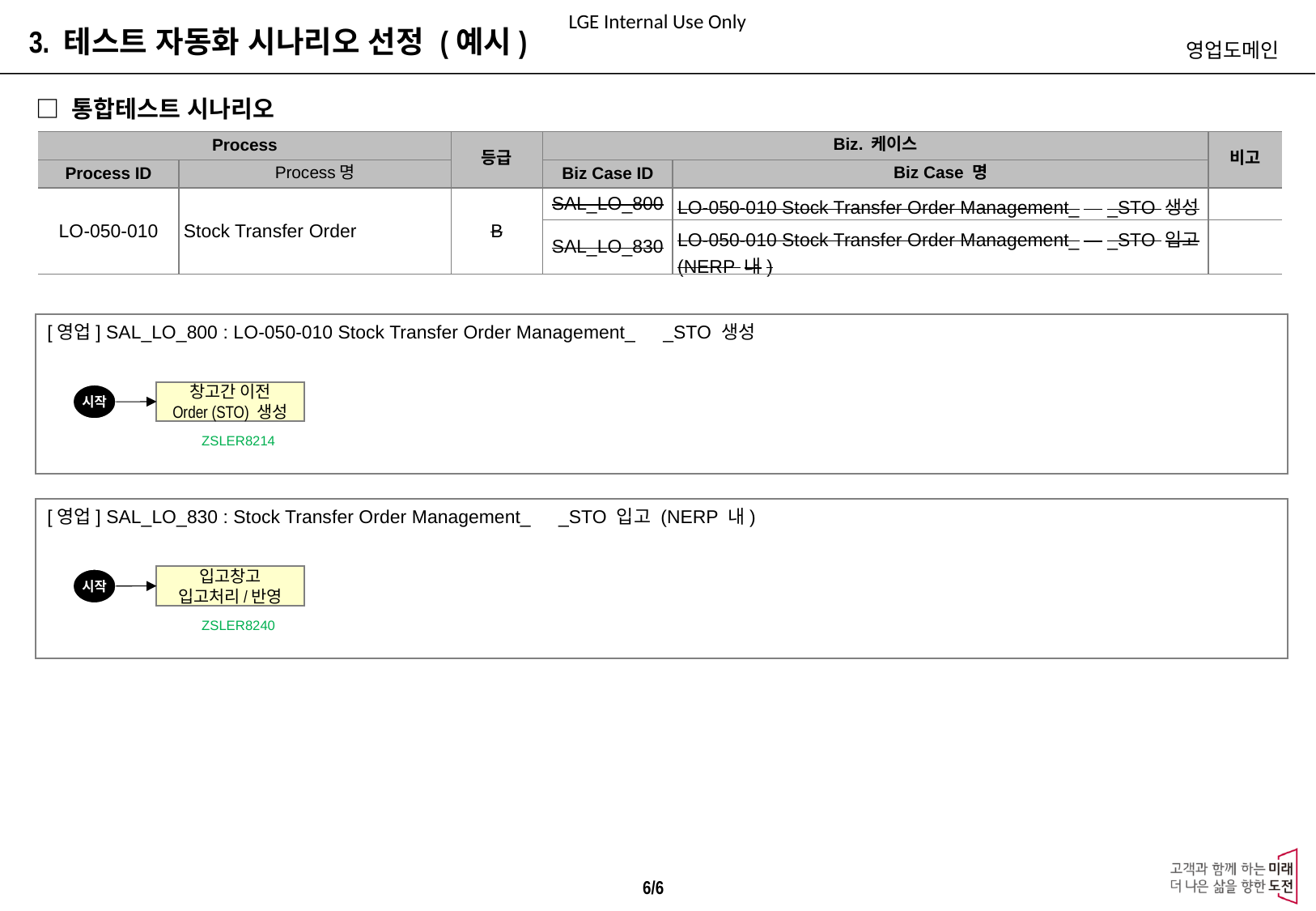

3. 테스트 자동화 시나리오 선정 (예시)
영업도메인
□ 통합테스트 시나리오
| Process |  | 등급 | Biz. 케이스 |  | 비고 |
| --- | --- | --- | --- | --- | --- |
| Process ID | Process명 |  | Biz Case ID | Biz Case 명 |  |
| LO-050-010 | Stock Transfer Order | B | SAL\_LO\_800 | LO-050-010 Stock Transfer Order Management\_　\_STO 생성 |  |
|  |  |  | SAL\_LO\_830 | LO-050-010 Stock Transfer Order Management\_　\_STO 입고 (NERP 내) |  |
[영업] SAL_LO_800 : LO-050-010 Stock Transfer Order Management_　_STO 생성
창고간 이전 Order (STO) 생성
시작
ZSLER8214
[영업] SAL_LO_830 : Stock Transfer Order Management_　_STO 입고 (NERP 내)

입고창고 입고처리/반영
시작
ZSLER8240
6/6